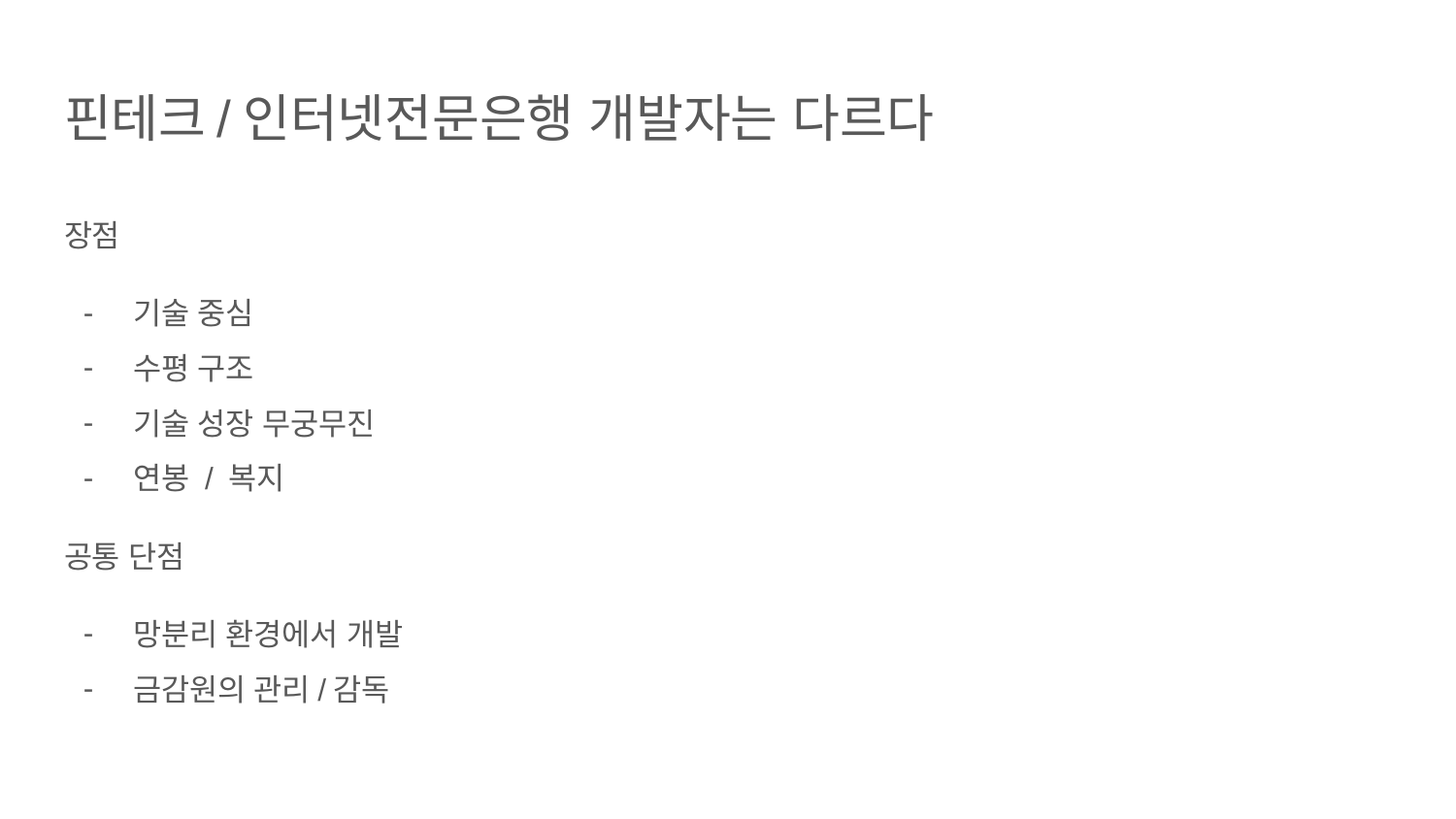

# 핀테크/인터넷전문은행 개발자는 다르다
장점
기술 중심
수평 구조
기술 성장 무궁무진
연봉 / 복지
공통 단점
망분리 환경에서 개발
금감원의 관리/감독